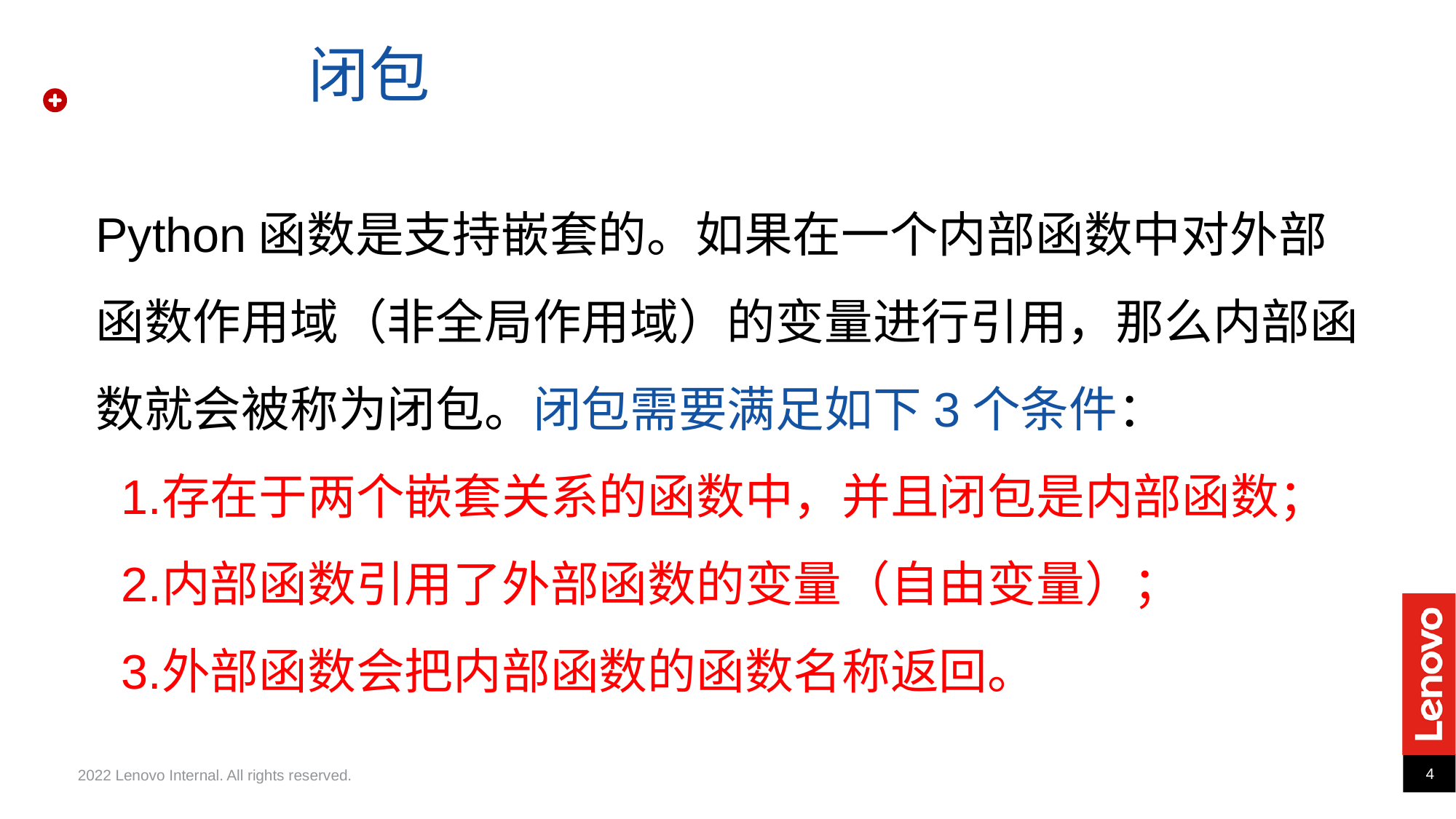

闭包
Python函数是支持嵌套的。如果在一个内部函数中对外部函数作用域（非全局作用域）的变量进行引用，那么内部函数就会被称为闭包。闭包需要满足如下3个条件：
存在于两个嵌套关系的函数中，并且闭包是内部函数；
内部函数引用了外部函数的变量（自由变量）；
外部函数会把内部函数的函数名称返回。